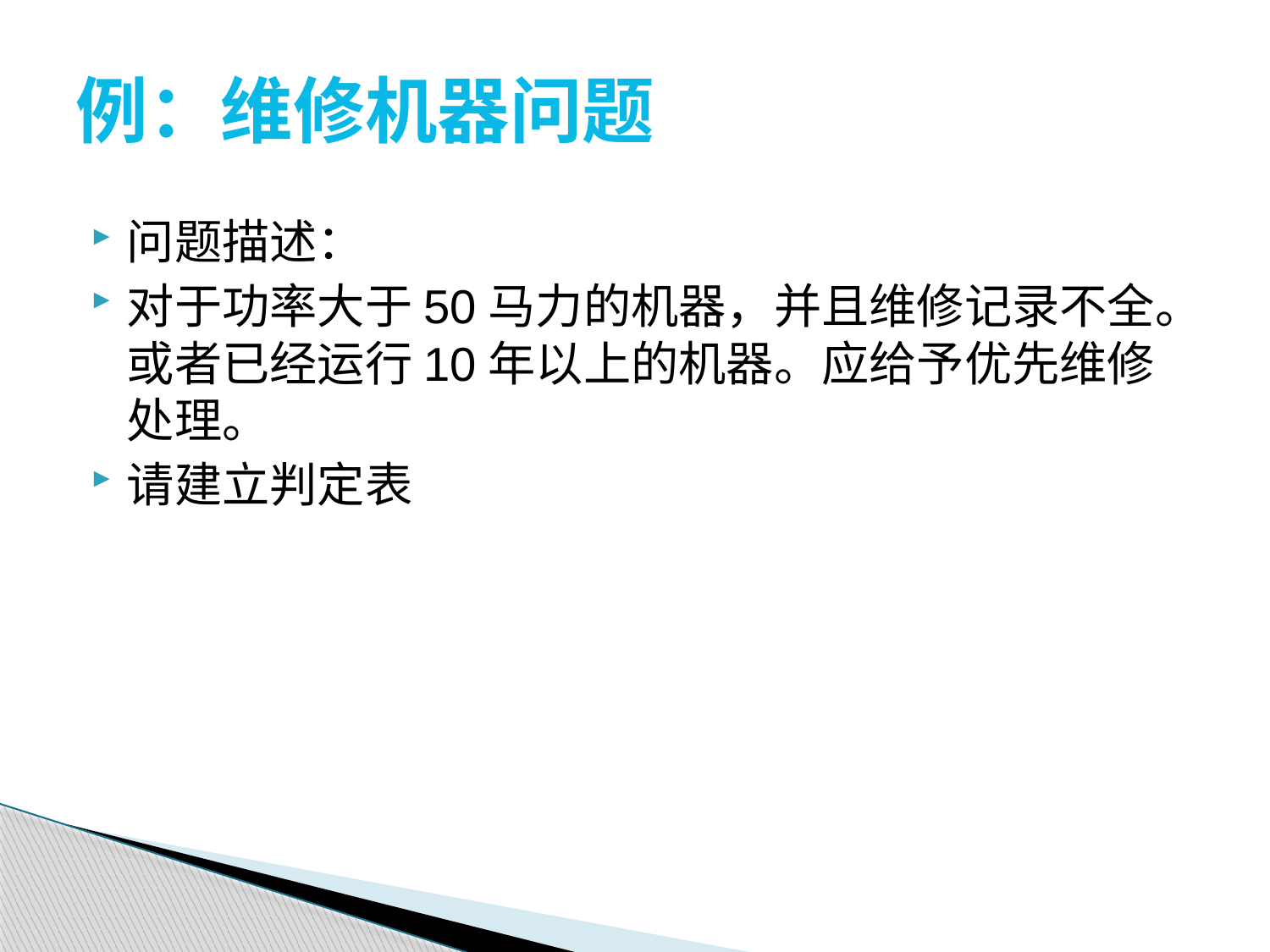

# 例：维修机器问题
问题描述：
对于功率大于50马力的机器，并且维修记录不全。或者已经运行10年以上的机器。应给予优先维修处理。
请建立判定表